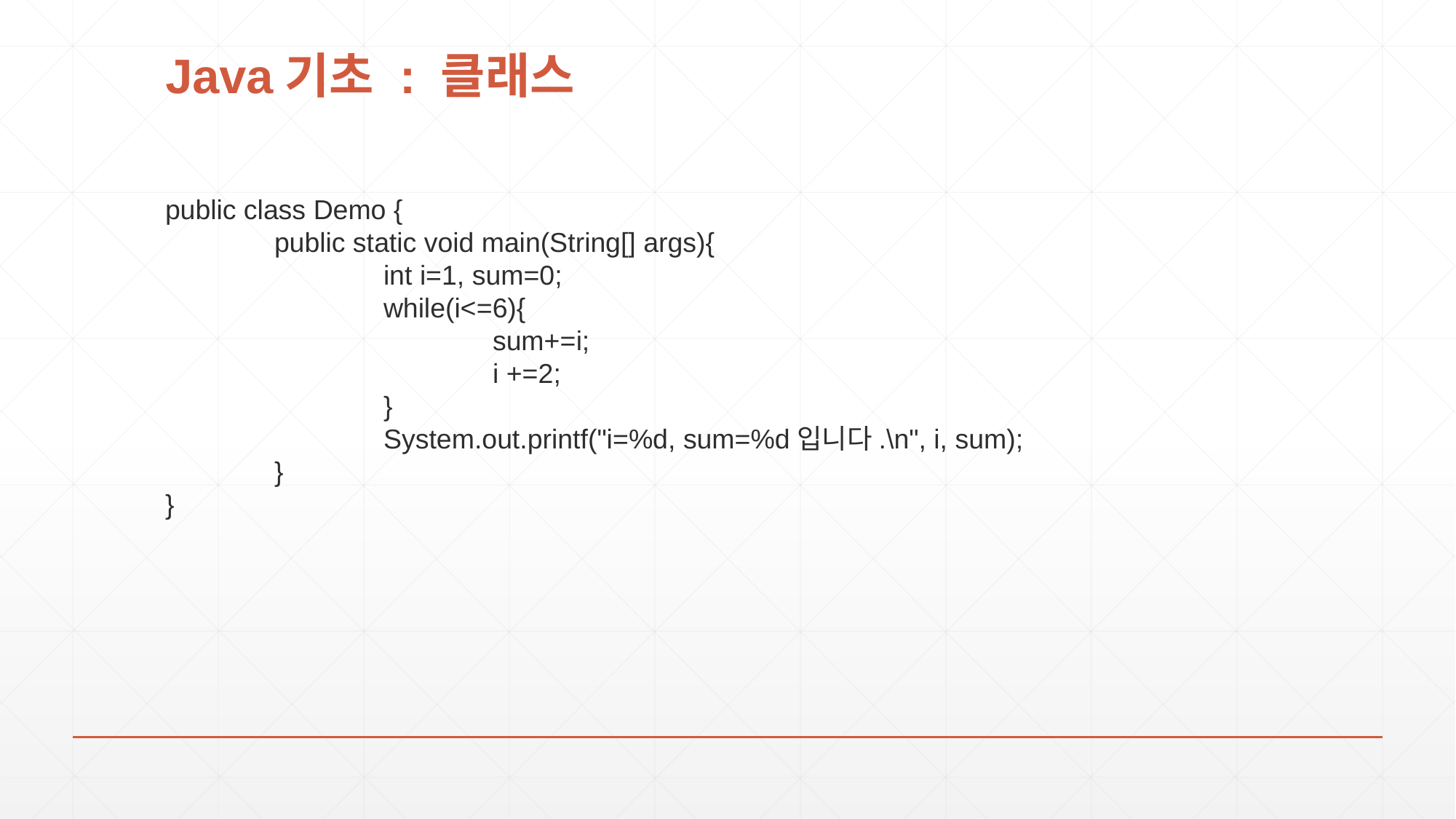

# Java기초 : 클래스
public class Demo {
	public static void main(String[] args){
		int i=1, sum=0;
		while(i<=6){
			sum+=i;
			i +=2;
		}
		System.out.printf("i=%d, sum=%d입니다.\n", i, sum);
	}
}